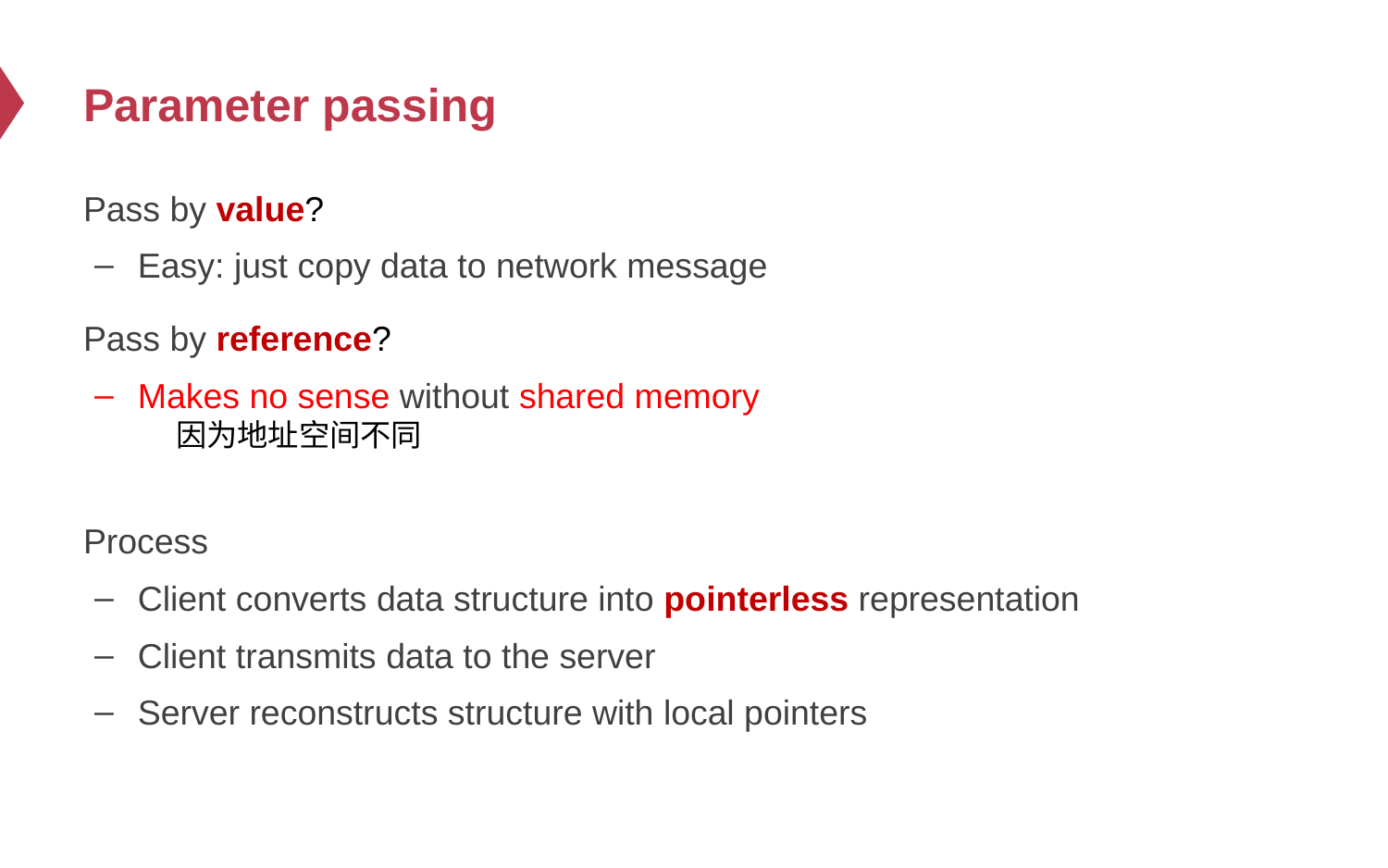

# Parameter passing
Pass by value?
Easy: just copy data to network message
Pass by reference?
Makes no sense without shared memory

Process
Client converts data structure into pointerless representation
Client transmits data to the server
Server reconstructs structure with local pointers
因为地址空间不同
23